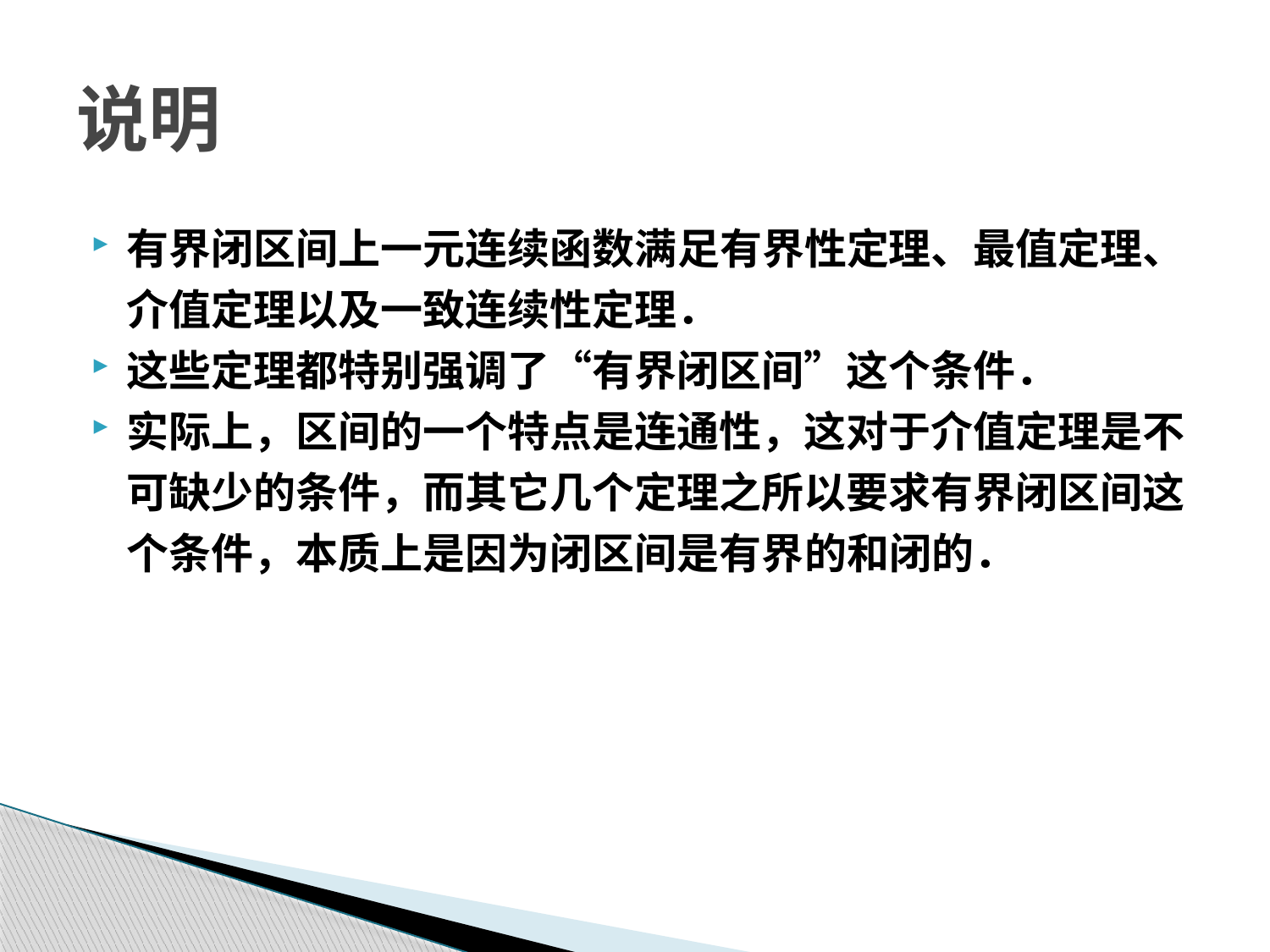

# 说明
有界闭区间上一元连续函数满足有界性定理、最值定理、介值定理以及一致连续性定理．
这些定理都特别强调了“有界闭区间”这个条件．
实际上，区间的一个特点是连通性，这对于介值定理是不可缺少的条件，而其它几个定理之所以要求有界闭区间这个条件，本质上是因为闭区间是有界的和闭的．